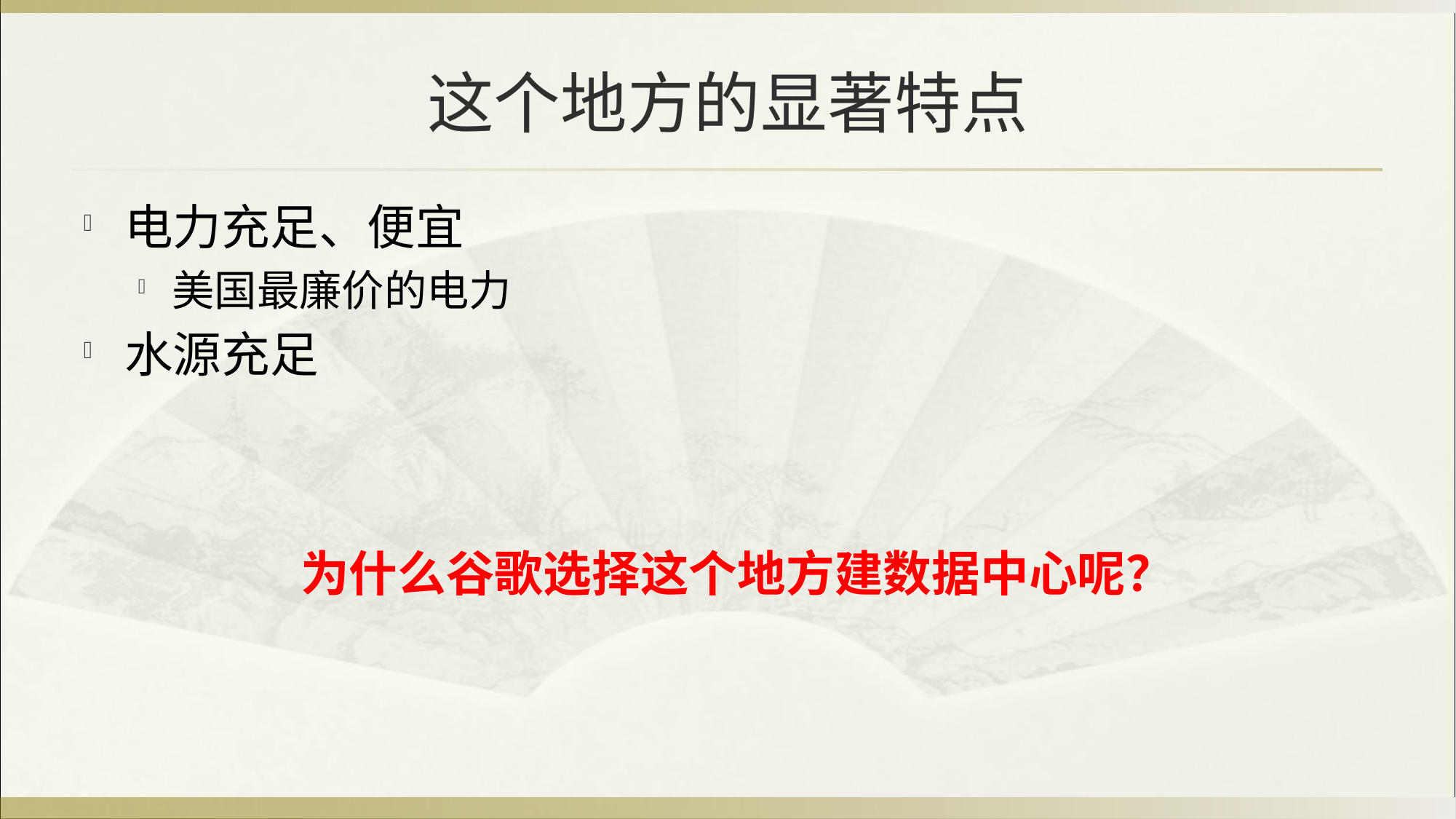

# 这个地方的显著特点
电力充足、便宜
美国最廉价的电力
水源充足
为什么谷歌选择这个地方建数据中心呢？